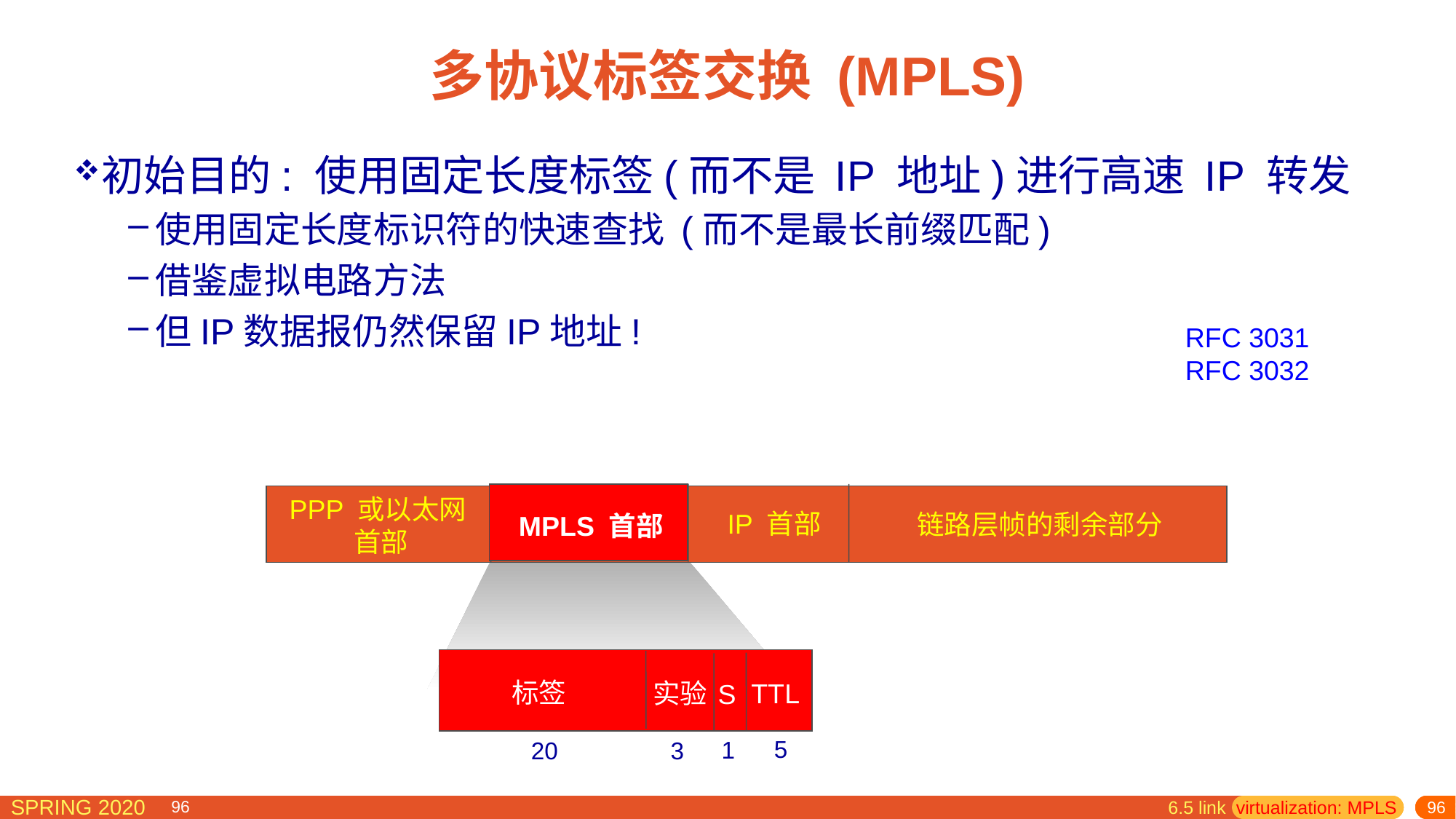

# 多协议标签交换 (MPLS)
初始目的: 使用固定长度标签(而不是 IP 地址)进行高速 IP 转发
使用固定长度标识符的快速查找 (而不是最长前缀匹配)
借鉴虚拟电路方法
但IP数据报仍然保留IP地址!
RFC 3031
RFC 3032

PPP 或以太网
首部
IP 首部
链路层帧的剩余部分
MPLS 首部

标签
实验
TTL
S
5
1
3
20
6.5 link  virtualization: MPLS